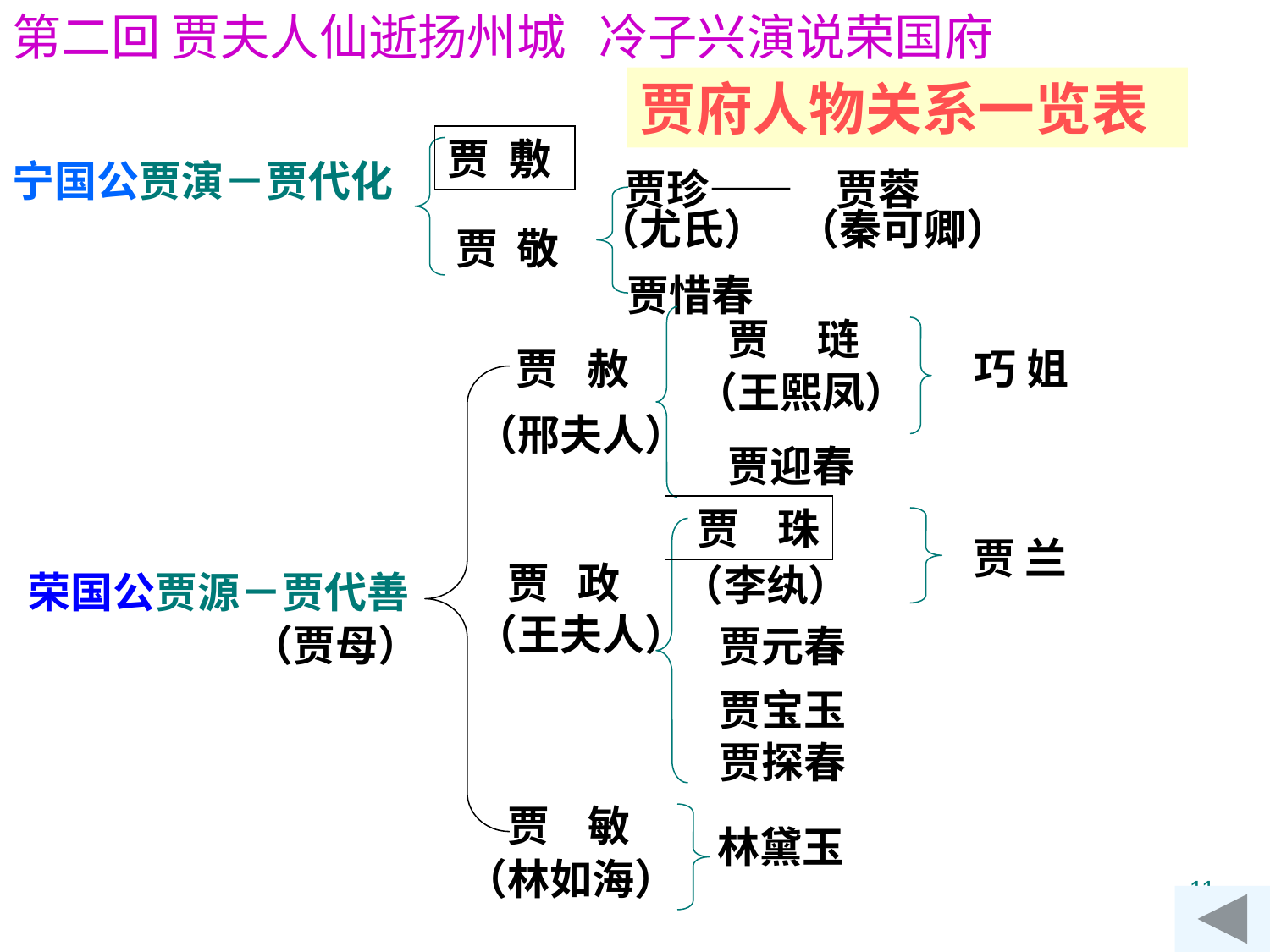

第二回 贾夫人仙逝扬州城   冷子兴演说荣国府
贾府人物关系一览表
贾  敷

宁国公贾演－贾代化
          贾珍——　贾蓉

（尤氏）
（秦可卿）
    贾  敬
        贾惜春

    贾     琏

   贾   赦
       巧 姐

    （王熙凤）

  （邢夫人）
    贾迎春

 贾    珠

          贾 兰

  贾   政
   （李纨）
荣国公贾源－贾代善
 （王夫人）
（贾母）
  贾元春
  贾宝玉

  贾探春
  贾    敏

   林黛玉

  （林如海）
11